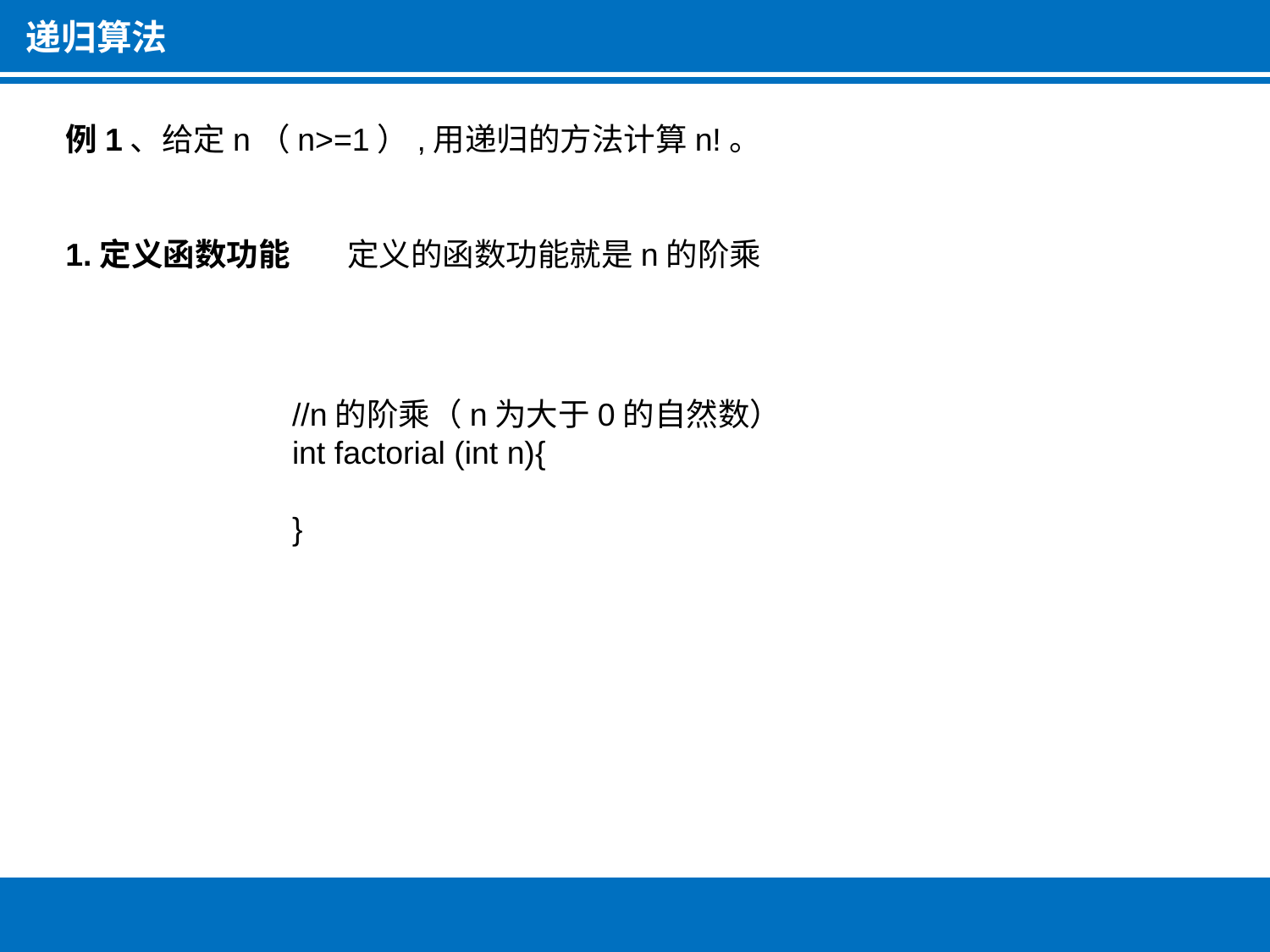

递归算法

例1、给定n（n>=1）,用递归的方法计算n!。
1.定义函数功能
定义的函数功能就是n的阶乘
//n的阶乘（n为大于0的自然数）
int factorial (int n){

}